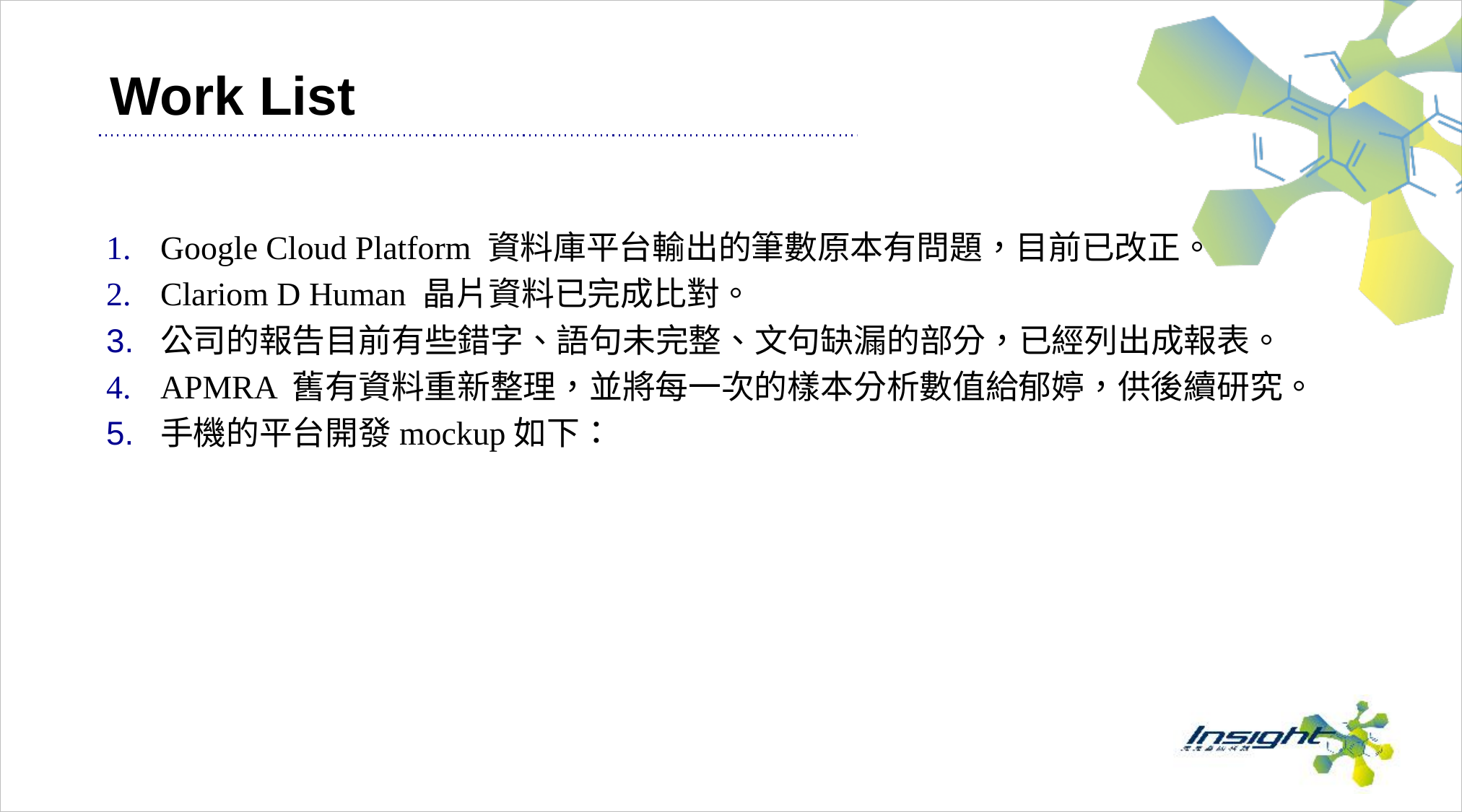

# Work List

Google Cloud Platform 資料庫平台輸出的筆數原本有問題，目前已改正。
Clariom D Human 晶片資料已完成比對。
公司的報告目前有些錯字、語句未完整、文句缺漏的部分，已經列出成報表。
APMRA 舊有資料重新整理，並將每一次的樣本分析數值給郁婷，供後續研究。
手機的平台開發mockup如下：